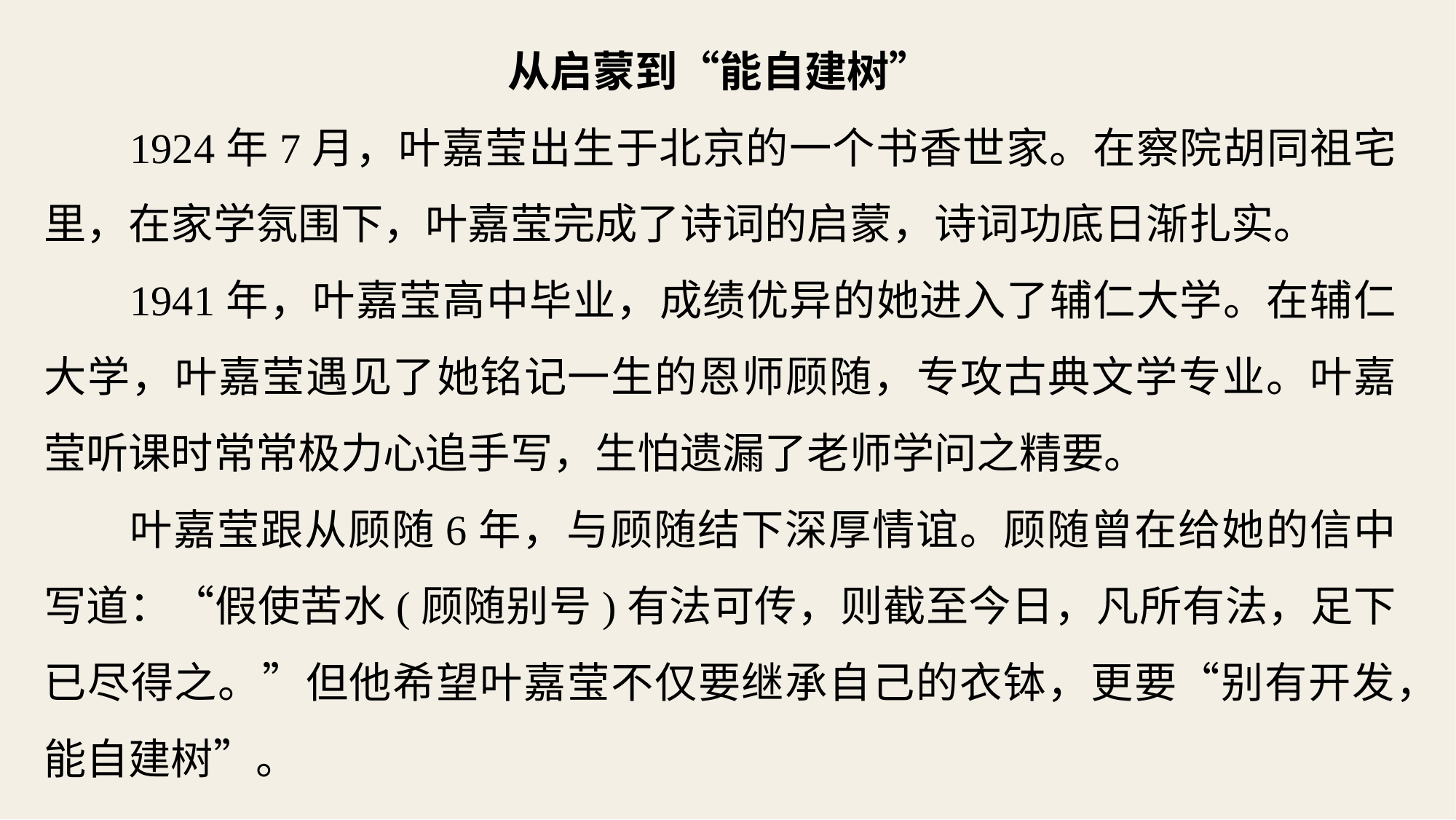

从启蒙到“能自建树”
1924年7月，叶嘉莹出生于北京的一个书香世家。在察院胡同祖宅里，在家学氛围下，叶嘉莹完成了诗词的启蒙，诗词功底日渐扎实。
1941年，叶嘉莹高中毕业，成绩优异的她进入了辅仁大学。在辅仁大学，叶嘉莹遇见了她铭记一生的恩师顾随，专攻古典文学专业。叶嘉莹听课时常常极力心追手写，生怕遗漏了老师学问之精要。
叶嘉莹跟从顾随6年，与顾随结下深厚情谊。顾随曾在给她的信中写道：“假使苦水(顾随别号)有法可传，则截至今日，凡所有法，足下已尽得之。”但他希望叶嘉莹不仅要继承自己的衣钵，更要“别有开发，能自建树”。